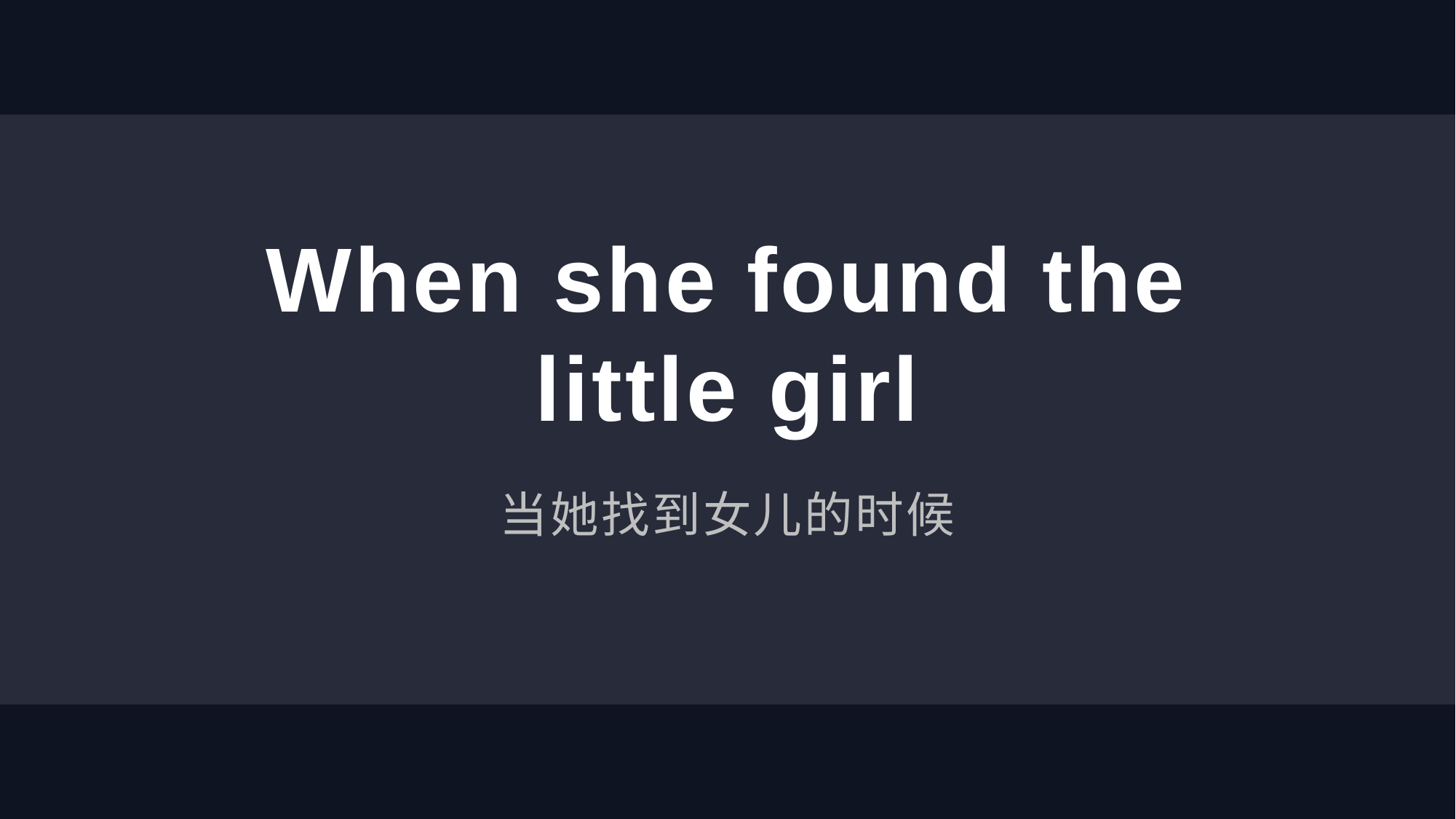

# When she found the little girl
当她找到女儿的时候